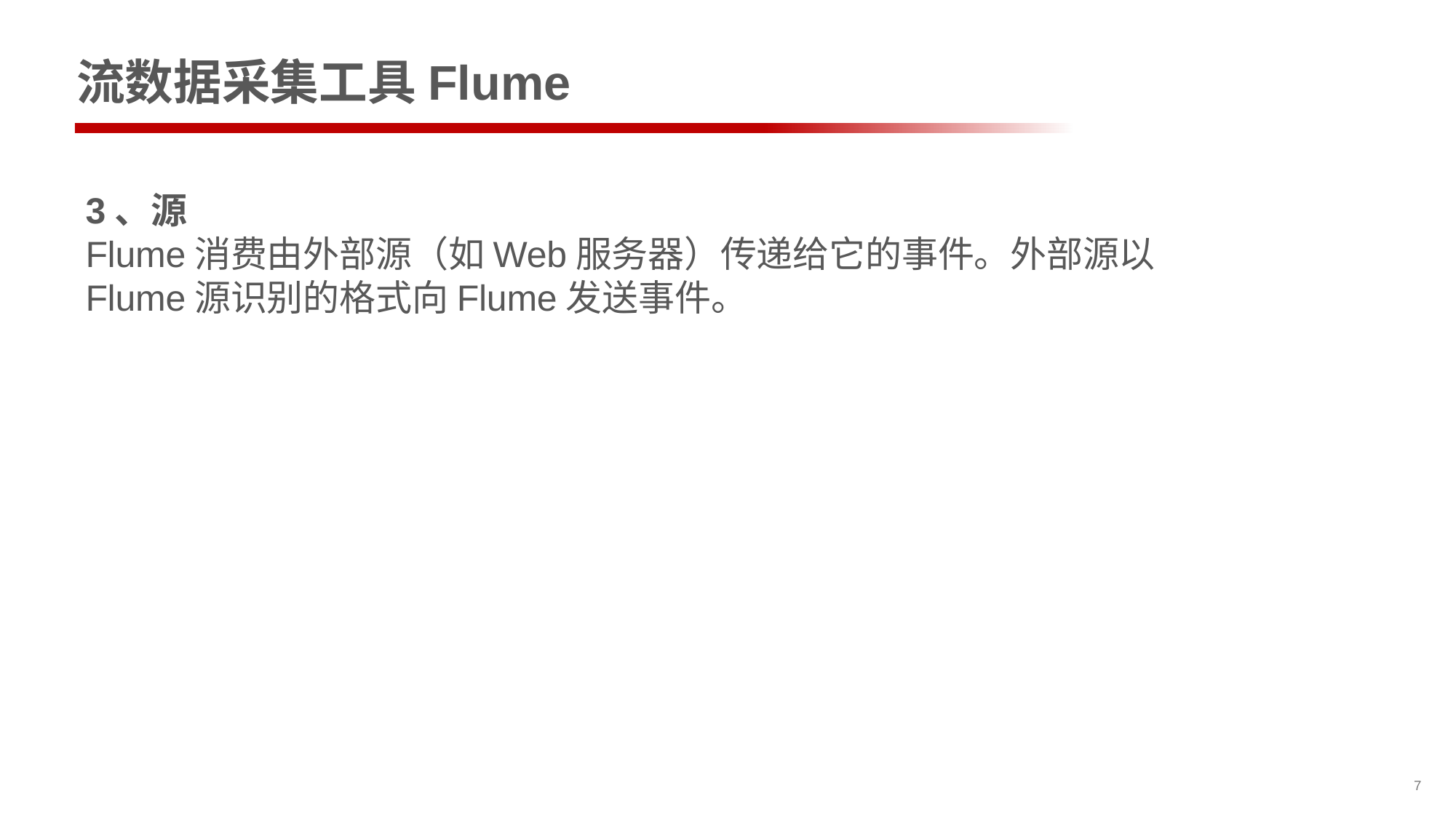

# 流数据采集工具Flume

3、源
Flume消费由外部源（如Web服务器）传递给它的事件。外部源以Flume源识别的格式向Flume发送事件。
7